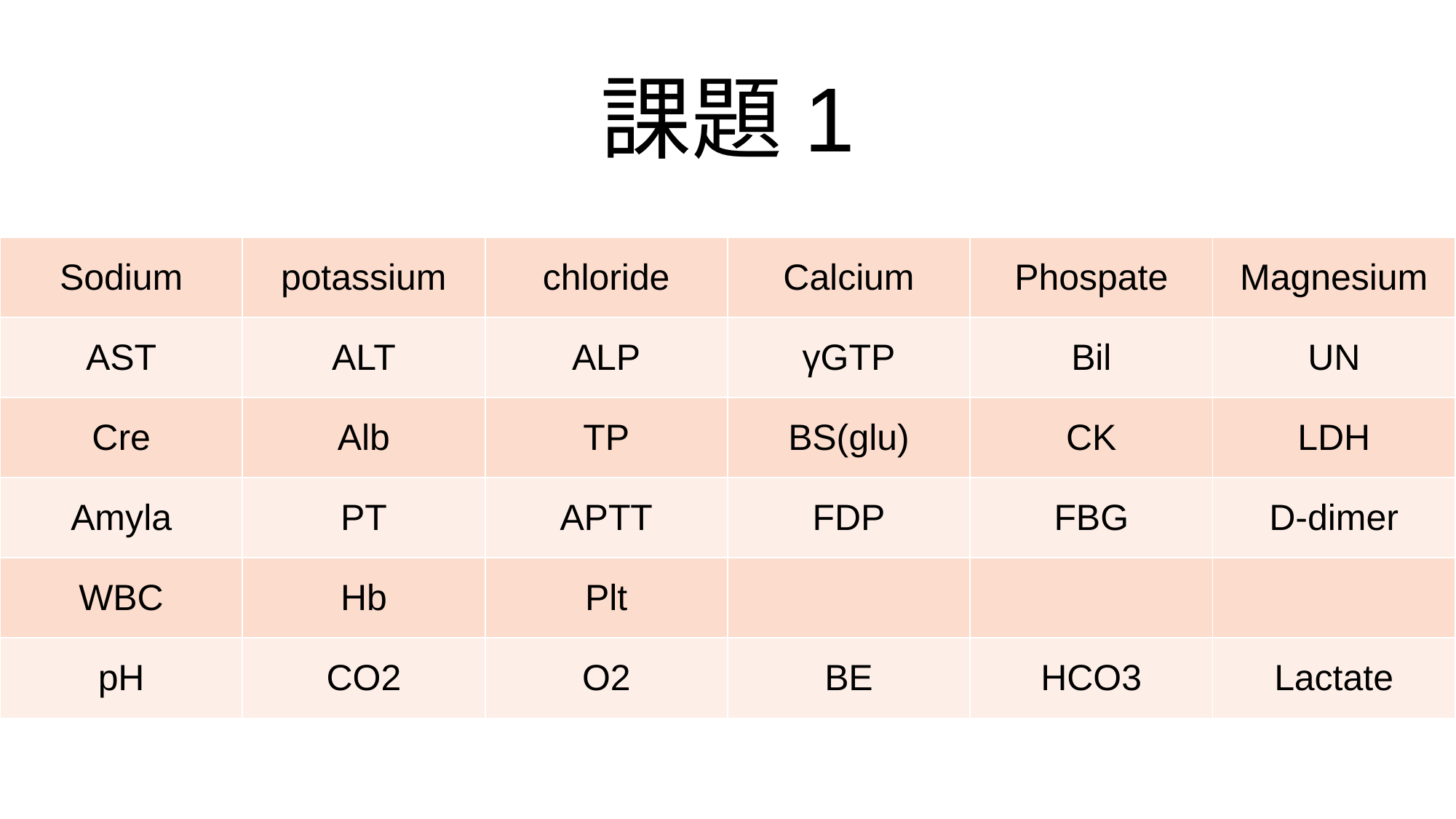

# 課題1
| Sodium | potassium | chloride | Calcium | Phospate | Magnesium |
| --- | --- | --- | --- | --- | --- |
| AST | ALT | ALP | γGTP | Bil | UN |
| Cre | Alb | TP | BS(glu) | CK | LDH |
| Amyla | PT | APTT | FDP | FBG | D-dimer |
| WBC | Hb | Plt |  |  |  |
| pH | CO2 | O2 | BE | HCO3 | Lactate |